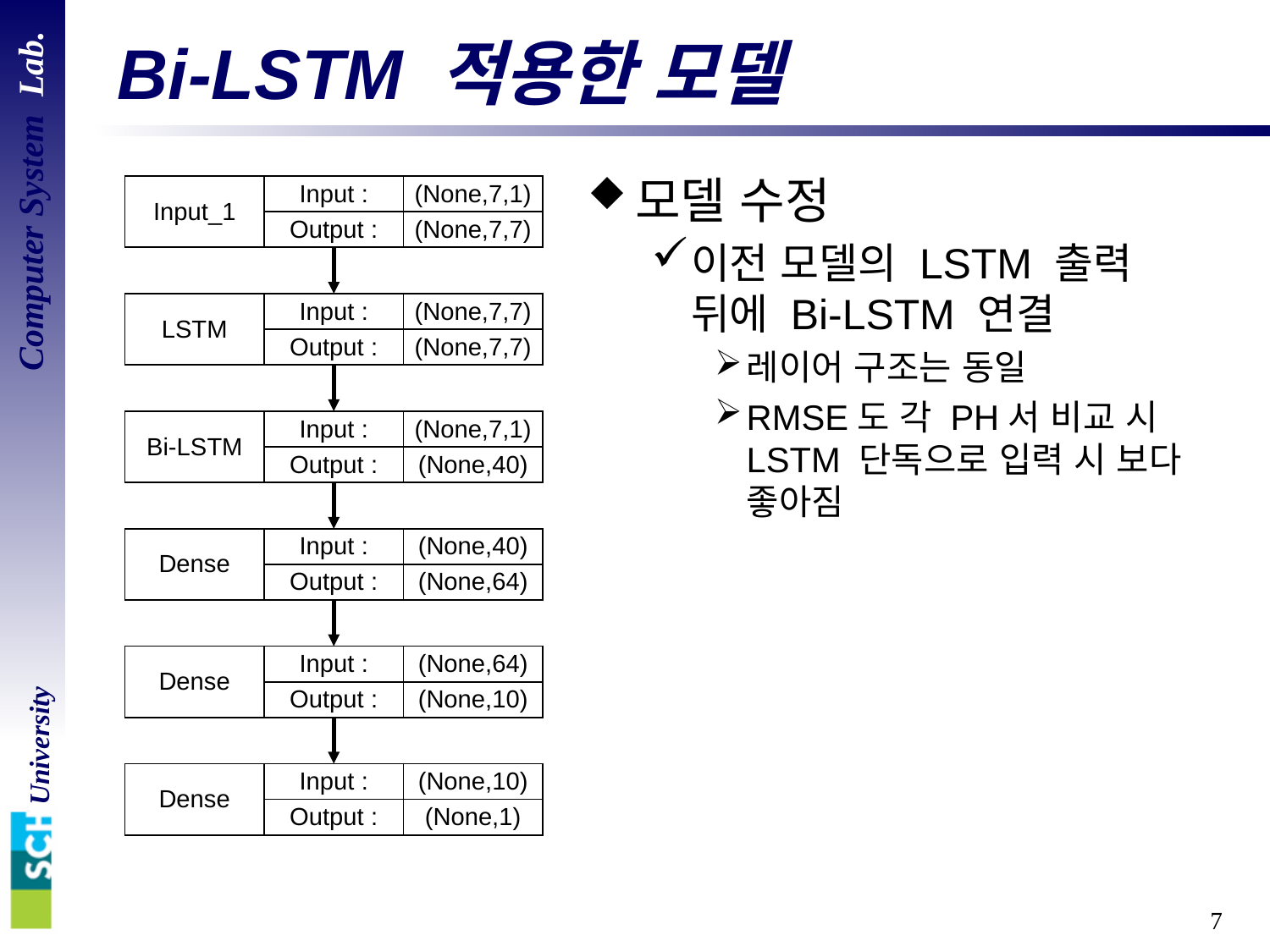

# Bi-LSTM 적용한 모델
모델 수정
이전 모델의 LSTM 출력 뒤에 Bi-LSTM 연결
레이어 구조는 동일
RMSE도 각 PH서 비교 시 LSTM 단독으로 입력 시 보다 좋아짐

| Input\_1 | Input : | (None,7,1) |
| --- | --- | --- |
|  | Output : | (None,7,7) |
| LSTM | Input : | (None,7,7) |
| --- | --- | --- |
|  | Output : | (None,7,7) |
| Bi-LSTM | Input : | (None,7,1) |
| --- | --- | --- |
|  | Output : | (None,40) |
| Dense | Input : | (None,40) |
| --- | --- | --- |
|  | Output : | (None,64) |
| Dense | Input : | (None,64) |
| --- | --- | --- |
|  | Output : | (None,10) |
| Dense | Input : | (None,10) |
| --- | --- | --- |
|  | Output : | (None,1) |